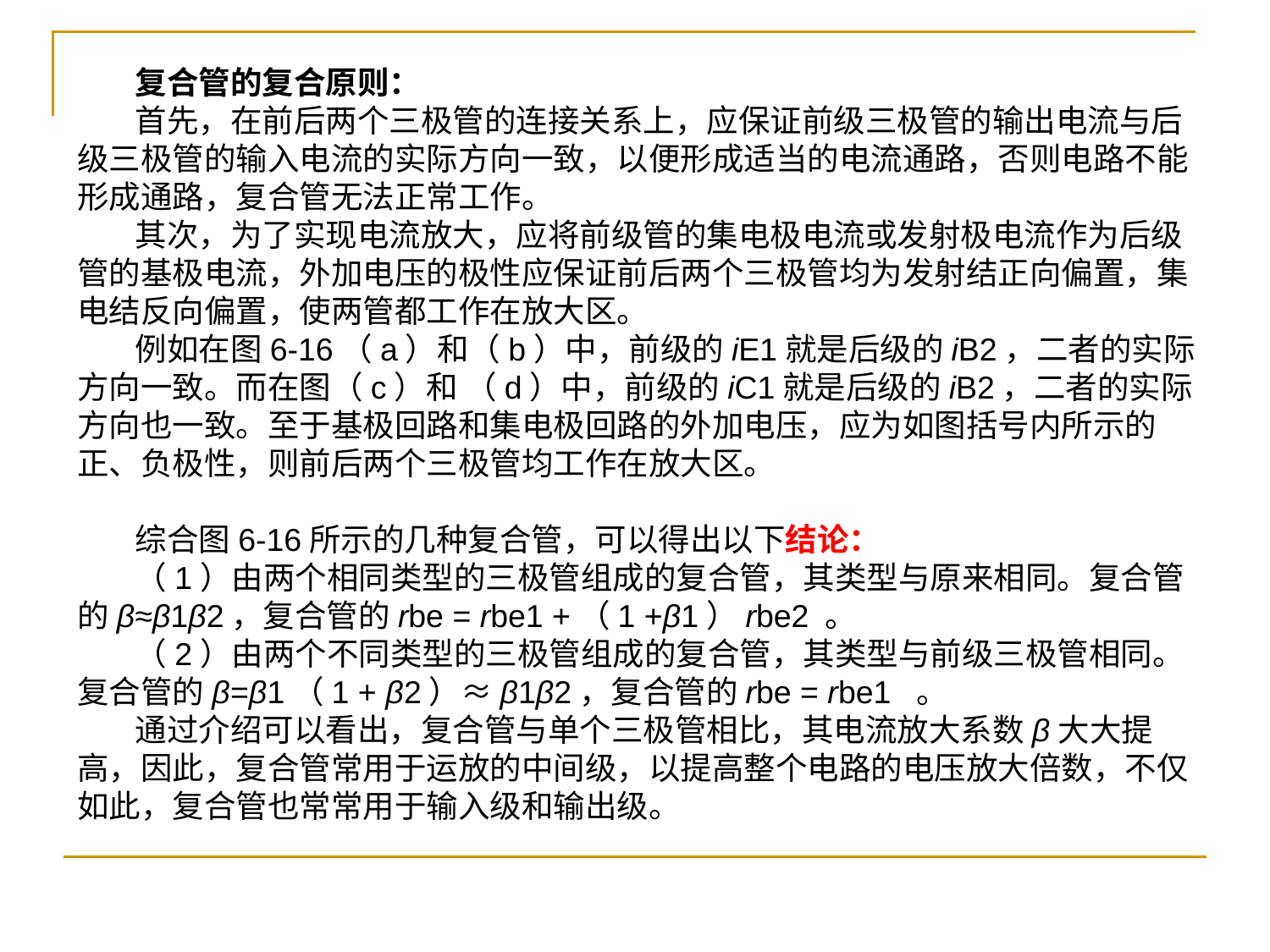

复合管的复合原则：
       首先，在前后两个三极管的连接关系上，应保证前级三极管的输出电流与后级三极管的输入电流的实际方向一致，以便形成适当的电流通路，否则电路不能形成通路，复合管无法正常工作。
       其次，为了实现电流放大，应将前级管的集电极电流或发射极电流作为后级管的基极电流，外加电压的极性应保证前后两个三极管均为发射结正向偏置，集电结反向偏置，使两管都工作在放大区。
       例如在图6-16（a）和（b）中，前级的iE1就是后级的iB2，二者的实际方向一致。而在图（c）和 （d）中，前级的iC1就是后级的iB2，二者的实际方向也一致。至于基极回路和集电极回路的外加电压，应为如图括号内所示的正、负极性，则前后两个三极管均工作在放大区。

       综合图6-16所示的几种复合管，可以得出以下结论：
       （1）由两个相同类型的三极管组成的复合管，其类型与原来相同。复合管的β≈β1β2，复合管的rbe = rbe1 +（1 +β1）rbe2 。
       （2）由两个不同类型的三极管组成的复合管，其类型与前级三极管相同。复合管的β=β1（1 + β2）≈β1β2，复合管的rbe = rbe1  。
       通过介绍可以看出，复合管与单个三极管相比，其电流放大系数β大大提高，因此，复合管常用于运放的中间级，以提高整个电路的电压放大倍数，不仅如此，复合管也常常用于输入级和输出级。